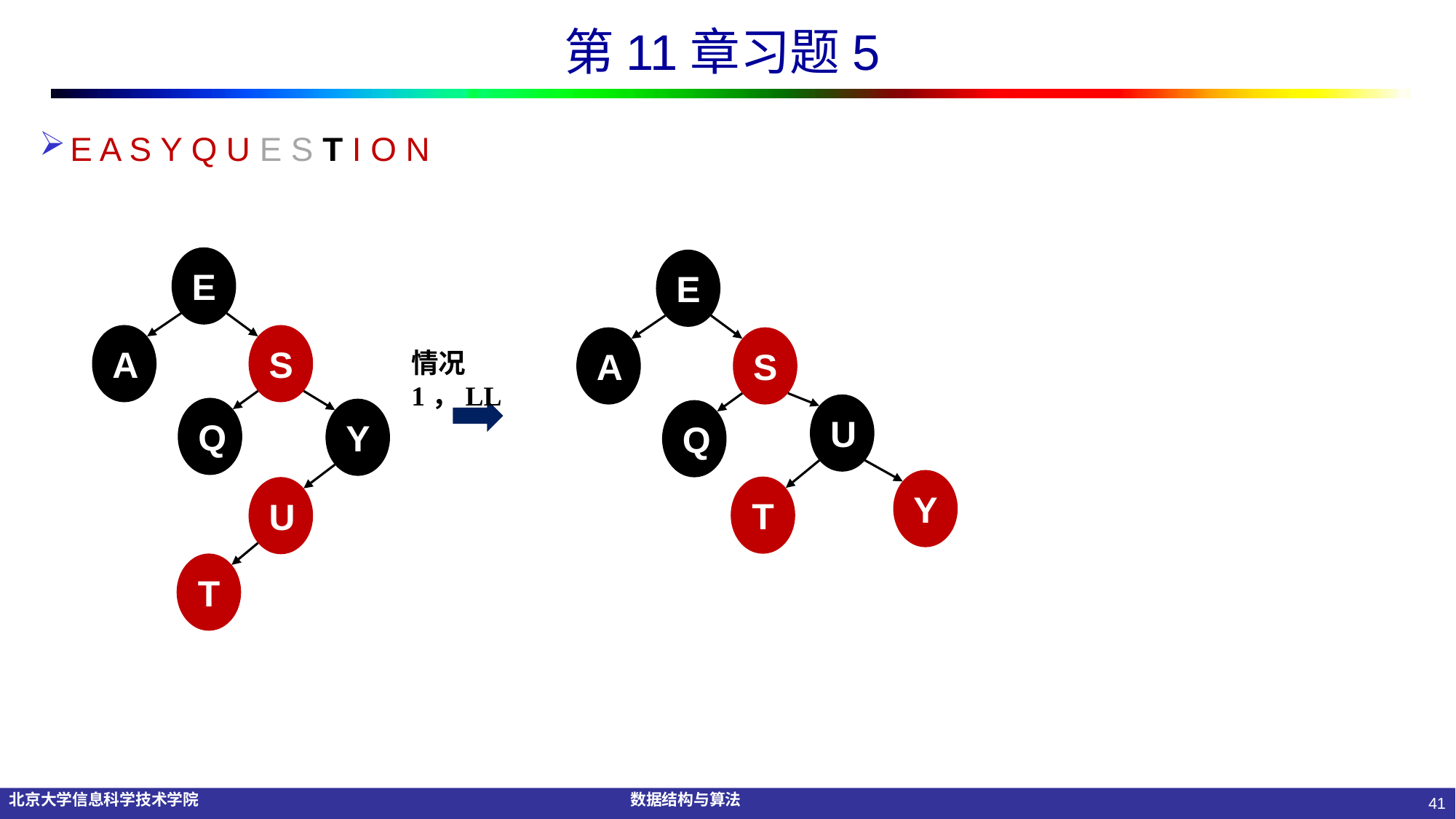

# 第11章习题5
E A S Y Q U E S T I O N
E
E
A
S
A
S
情况1，LL

U
Q
Y
Q
Y
T
U
T
41